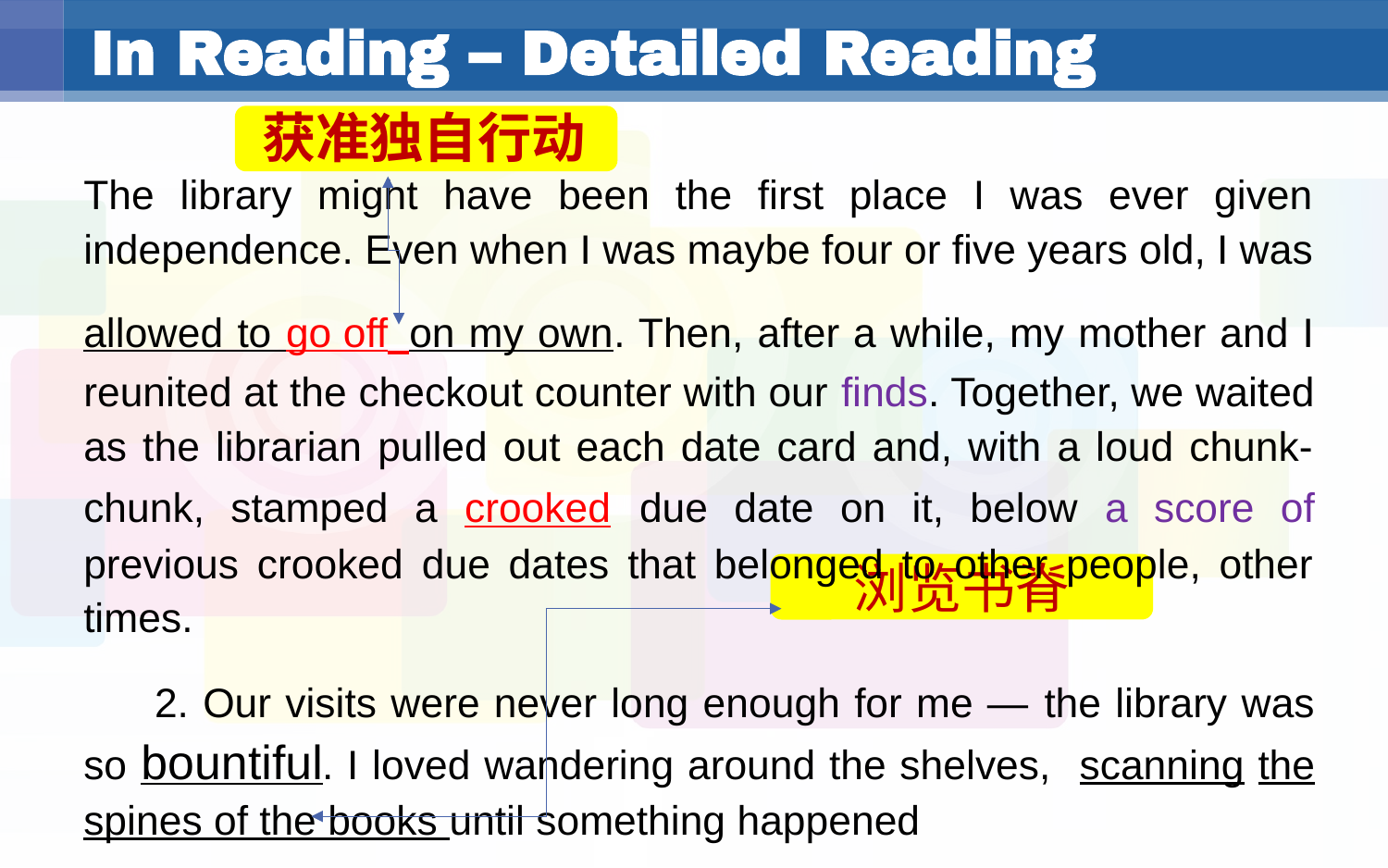

# In Reading – Detailed Reading
获准独自行动

The library might have been the first place I was ever given independence. Even when I was maybe four or five years old, I was allowed to go off on my own. Then, after a while, my mother and I reunited at the checkout counter with our finds. Together, we waited as the librarian pulled out each date card and, with a loud chunk-chunk, stamped a crooked due date on it, below a score of previous crooked due dates that belonged to other people, other times.
     2. Our visits were never long enough for me — the library was so bountiful. I loved wandering around the shelves,  scanning the spines of the books until something happened
浏览书脊